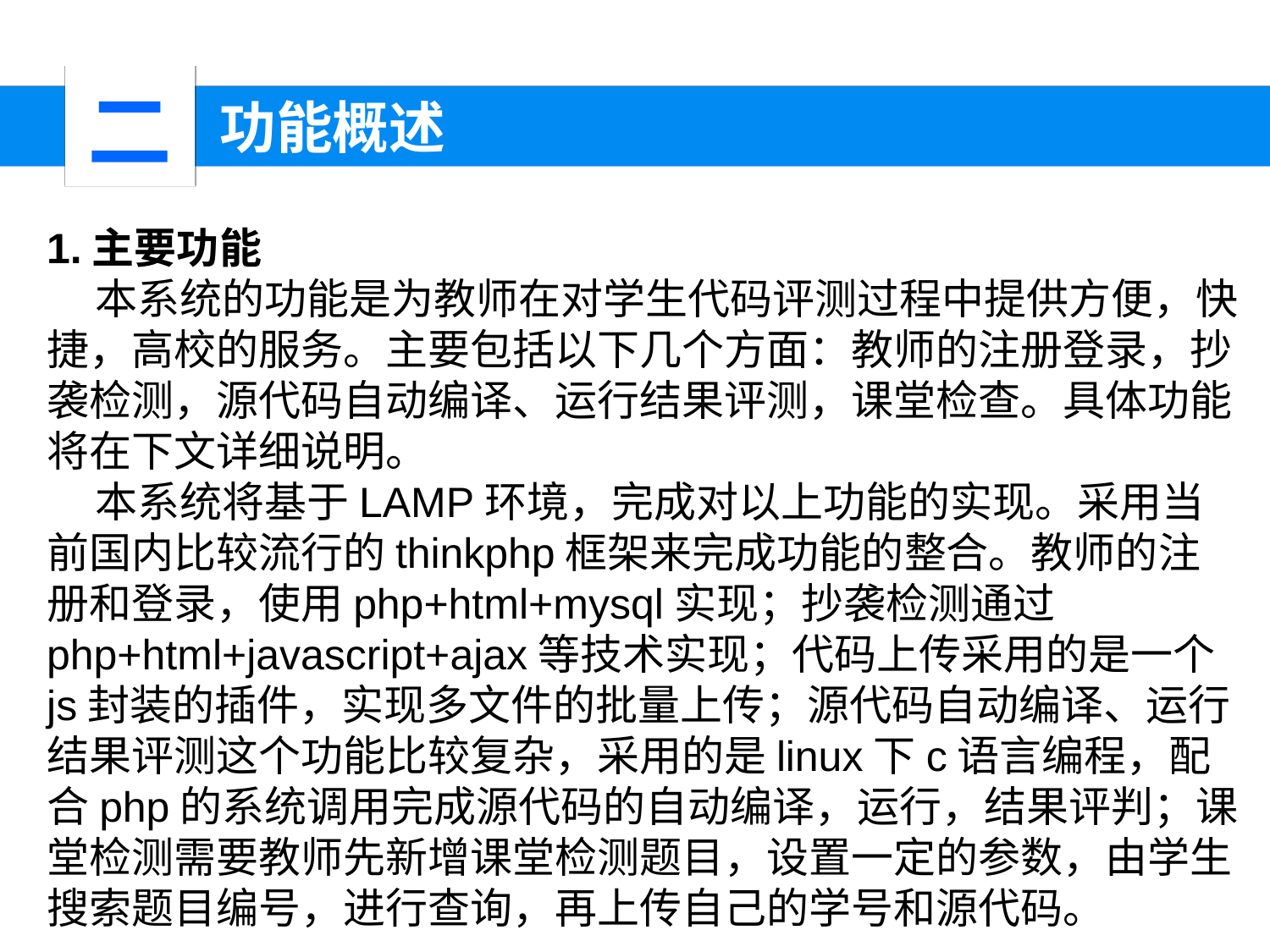

二
               功能概述
1.主要功能
    本系统的功能是为教师在对学生代码评测过程中提供方便，快捷，高校的服务。主要包括以下几个方面：教师的注册登录，抄袭检测，源代码自动编译、运行结果评测，课堂检查。具体功能将在下文详细说明。
    本系统将基于LAMP环境，完成对以上功能的实现。采用当前国内比较流行的thinkphp框架来完成功能的整合。教师的注册和登录，使用php+html+mysql实现；抄袭检测通过    php+html+javascript+ajax等技术实现；代码上传采用的是一个js封装的插件，实现多文件的批量上传；源代码自动编译、运行结果评测这个功能比较复杂，采用的是linux下c语言编程，配合php的系统调用完成源代码的自动编译，运行，结果评判；课堂检测需要教师先新增课堂检测题目，设置一定的参数，由学生搜索题目编号，进行查询，再上传自己的学号和源代码。
XXXX年
XXXX年